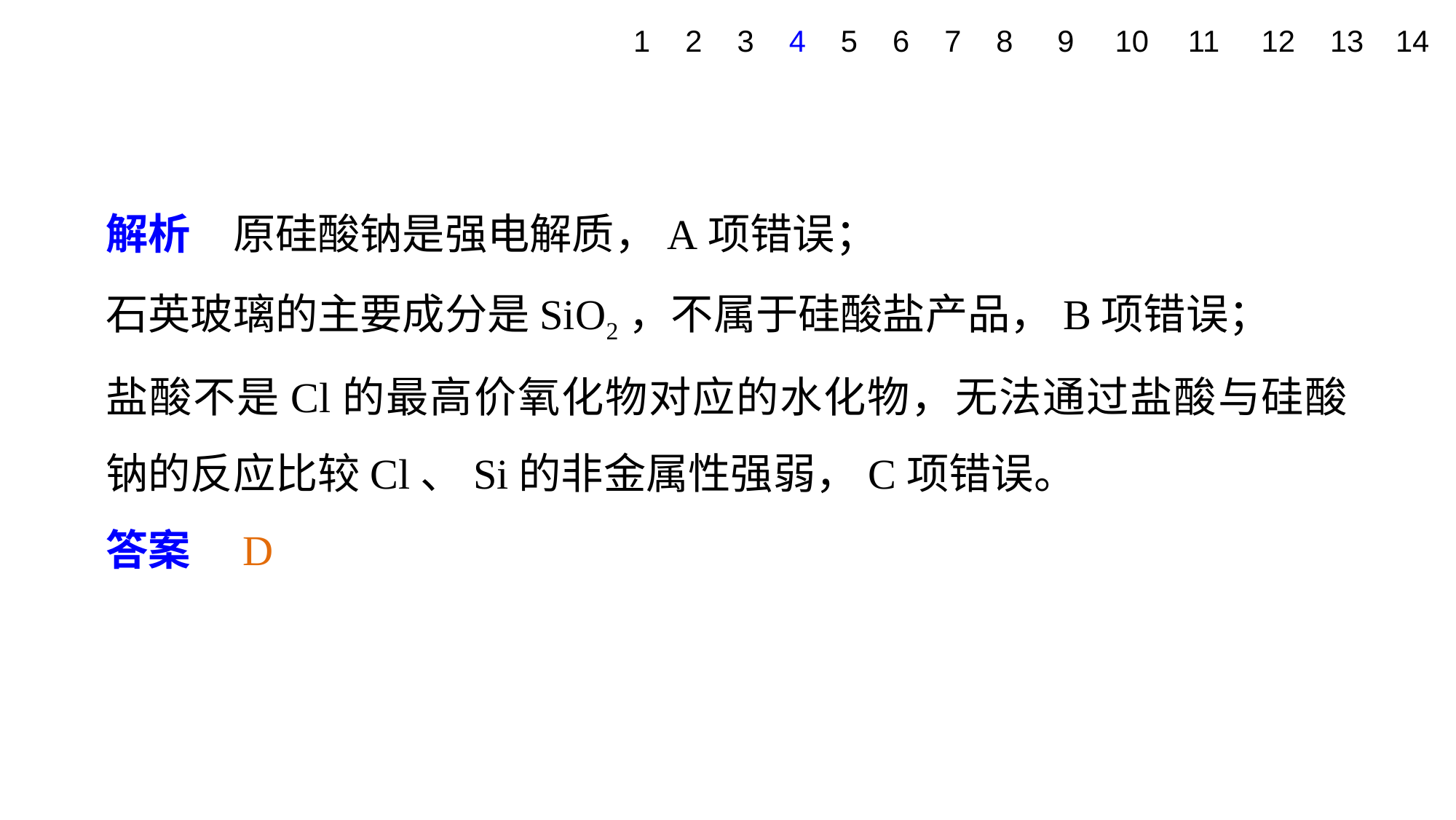

1
2
3
4
5
6
7
8
9
10
11
12
13
14
解析　原硅酸钠是强电解质，A项错误；
石英玻璃的主要成分是SiO2，不属于硅酸盐产品，B项错误；
盐酸不是Cl的最高价氧化物对应的水化物，无法通过盐酸与硅酸钠的反应比较Cl、Si的非金属性强弱，C项错误。
答案　D